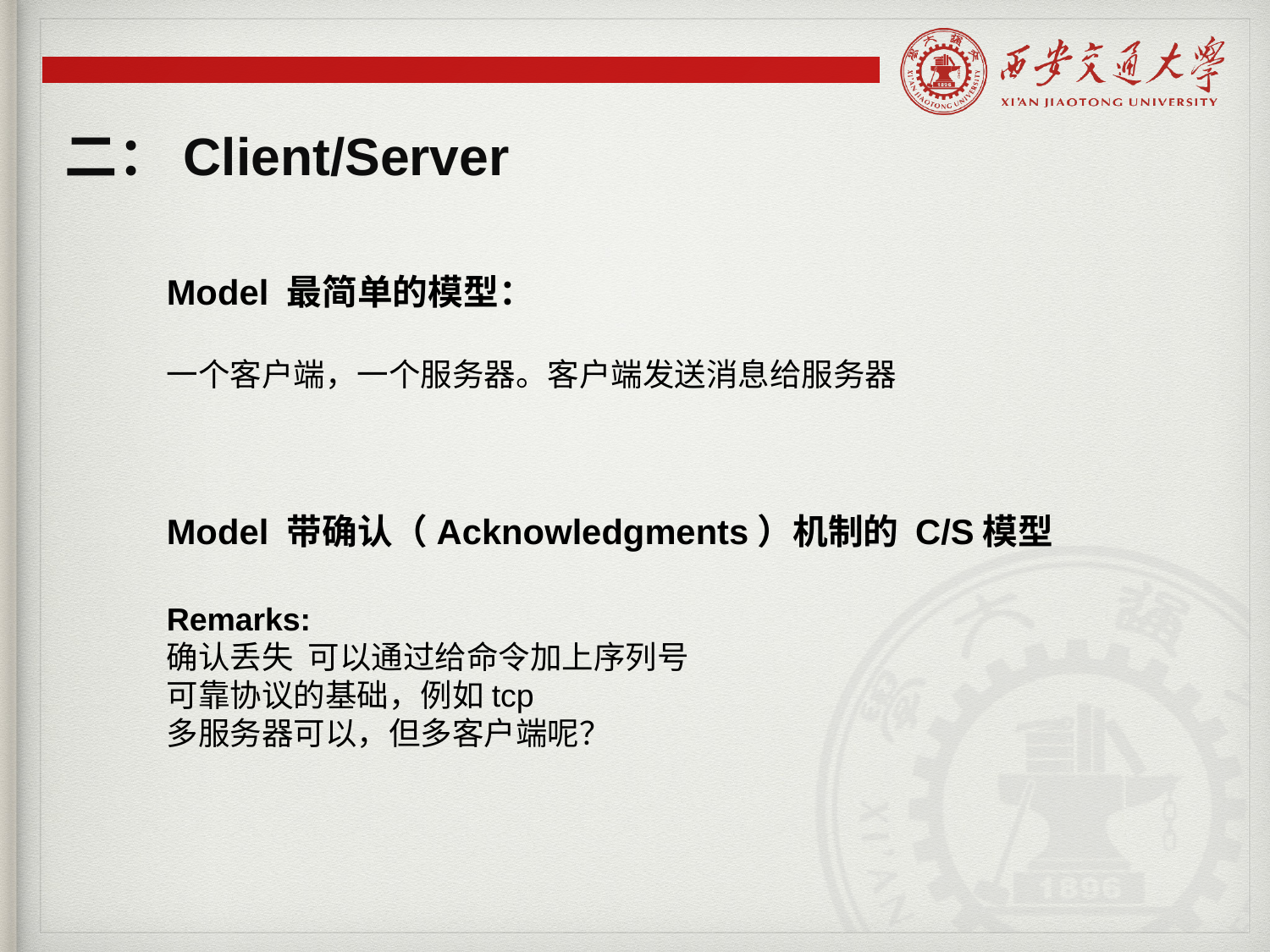

二：Client/Server
Model 最简单的模型：

一个客户端，一个服务器。客户端发送消息给服务器
Model 带确认（Acknowledgments）机制的 C/S模型

Remarks:
确认丢失  可以通过给命令加上序列号
可靠协议的基础，例如tcp
多服务器可以，但多客户端呢？